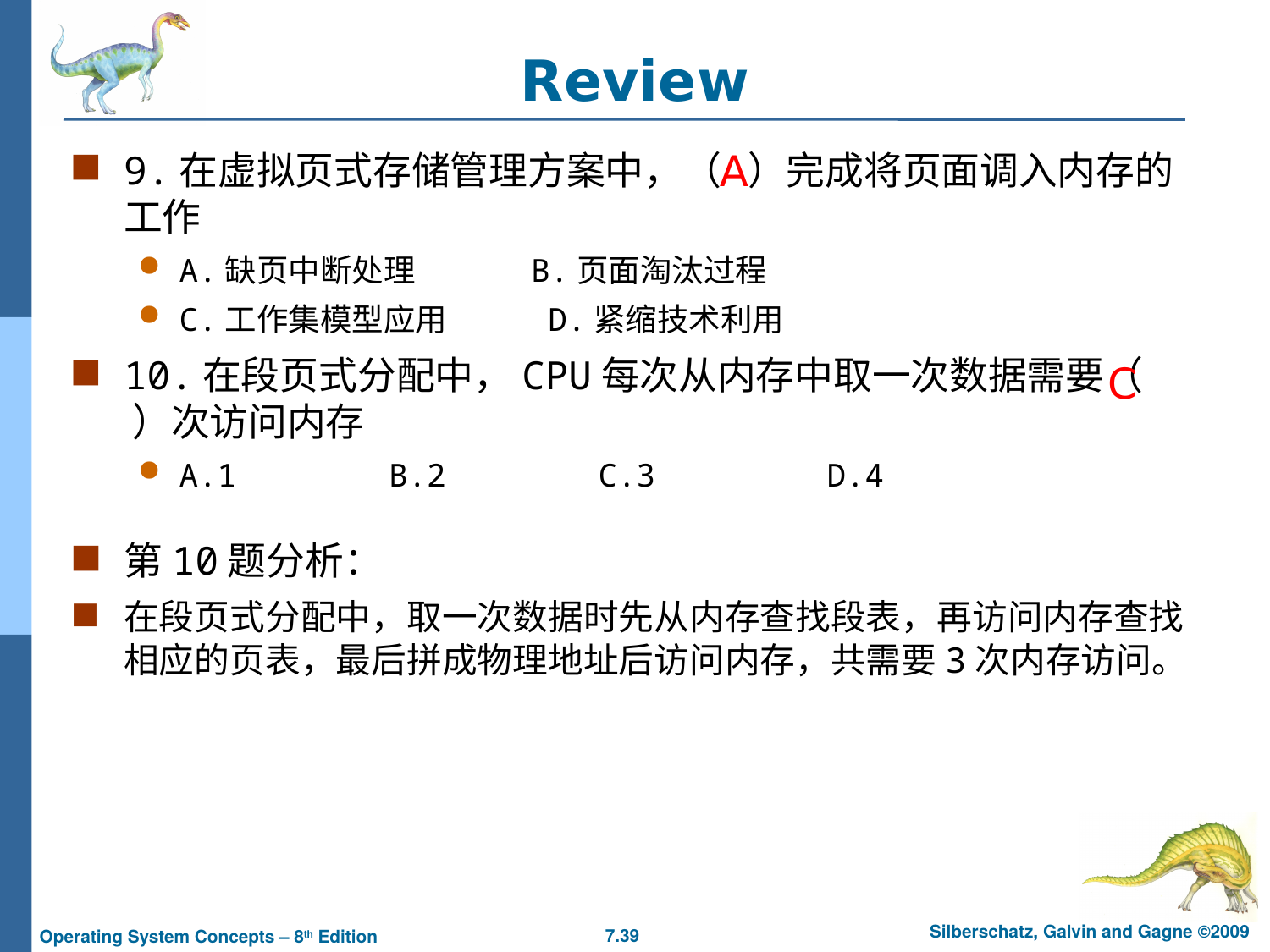

# Review
A
9.在虚拟页式存储管理方案中，（   ）完成将页面调入内存的工作
A.缺页中断处理               B.页面淘汰过程
C.工作集模型应用             D.紧缩技术利用
10.在段页式分配中，CPU每次从内存中取一次数据需要（   ）次访问内存
A.1        B.2        C.3         D.4

C
第10题分析：
在段页式分配中，取一次数据时先从内存查找段表，再访问内存查找相应的页表，最后拼成物理地址后访问内存，共需要3次内存访问。